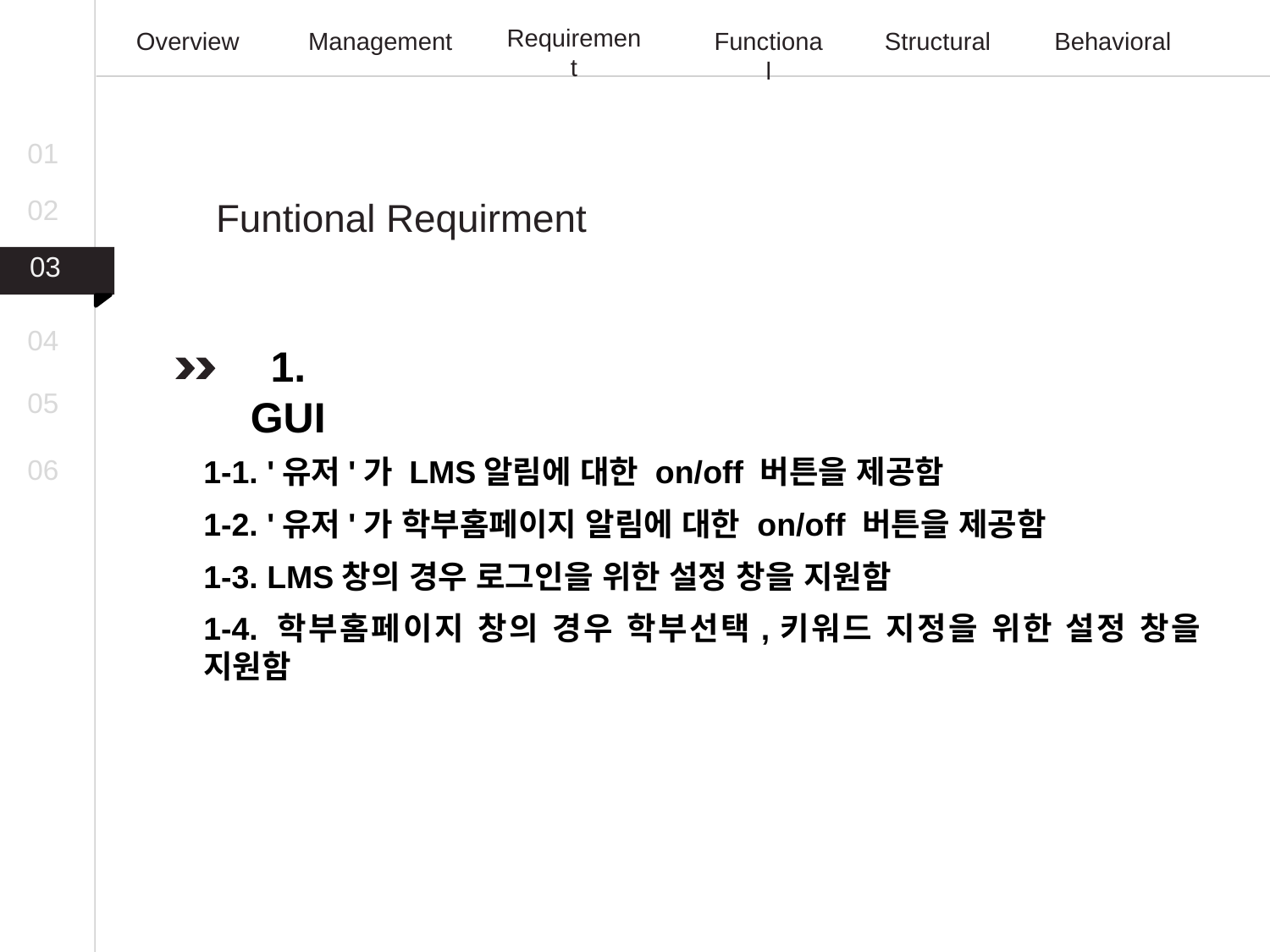

Requirement
Overview
Management
Functional
Structural
Behavioral
01
02
Funtional Requirment
03

04
1. GUI

05
06
1-1. '유저'가 LMS알림에 대한 on/off 버튼을 제공함
1-2. '유저'가 학부홈페이지 알림에 대한 on/off 버튼을 제공함
1-3. LMS창의 경우 로그인을 위한 설정 창을 지원함
1-4. 학부홈페이지 창의 경우 학부선택,키워드 지정을 위한 설정 창을 지원함